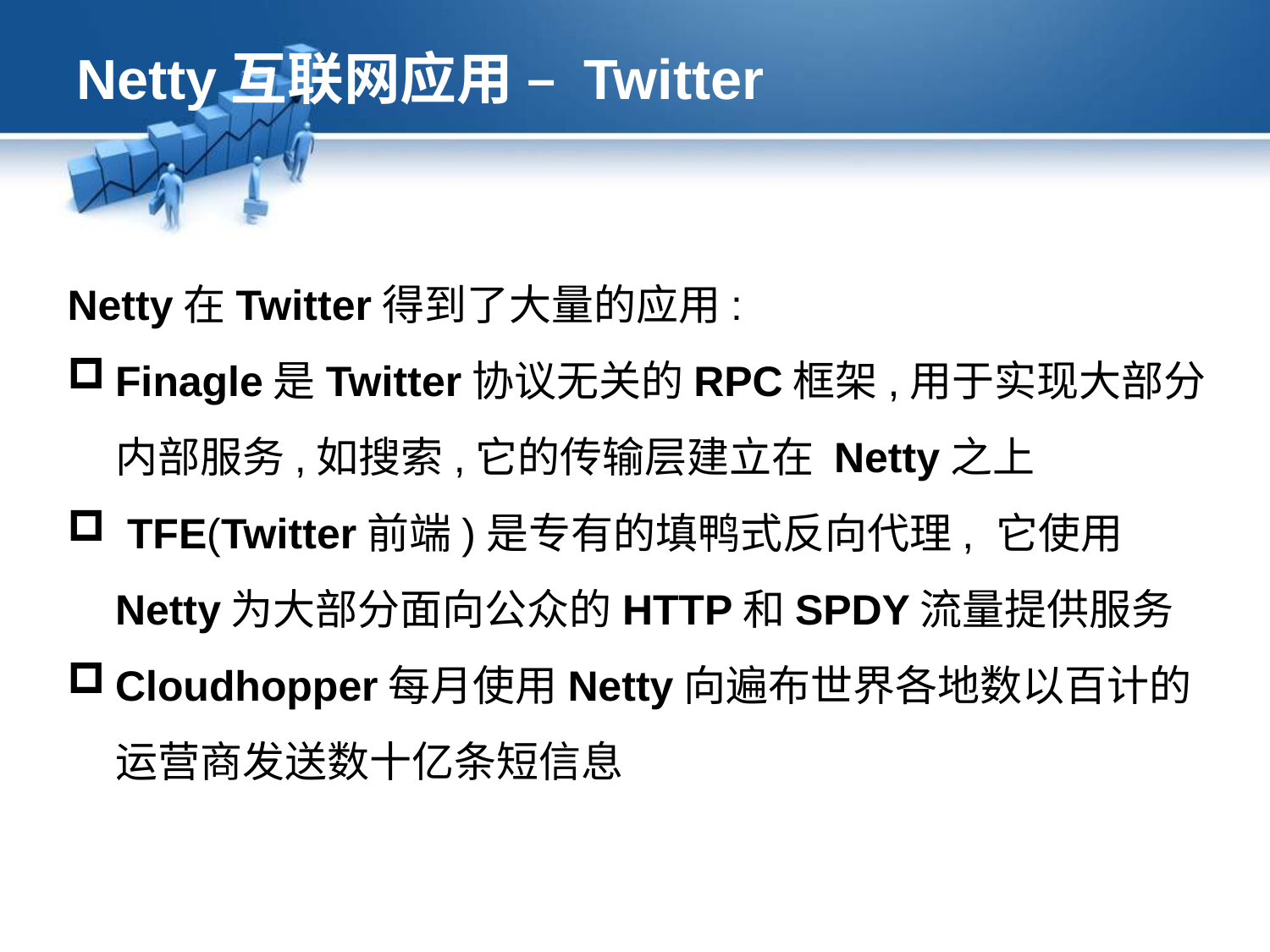

# Netty互联网应用 – Twitter
Netty在Twitter得到了大量的应用:
Finagle是Twitter协议无关的RPC框架,用于实现大部分内部服务,如搜索,它的传输层建立在 Netty之上
 TFE(Twitter前端)是专有的填鸭式反向代理, 它使用Netty为大部分面向公众的HTTP和SPDY流量提供服务
Cloudhopper每月使用Netty向遍布世界各地数以百计的运营商发送数十亿条短信息